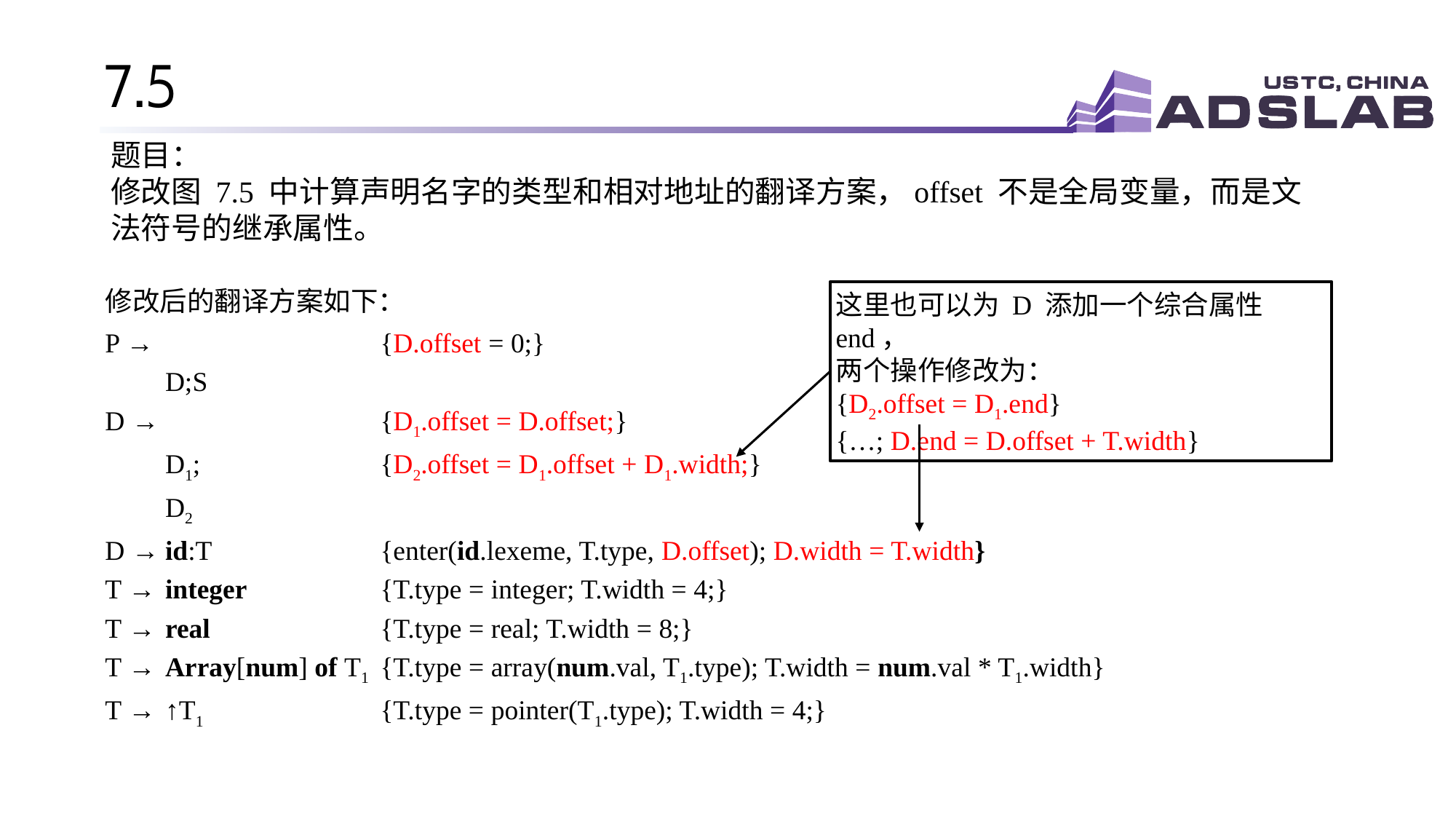

# 7.5
题目：
修改图 7.5 中计算声明名字的类型和相对地址的翻译方案，offset 不是全局变量，而是文法符号的继承属性。
修改后的翻译方案如下：
这里也可以为 D 添加一个综合属性 end，
两个操作修改为：
{D2.offset = D1.end}
{…; D.end = D.offset + T.width}
| P → |  | {D.offset = 0;} |
| --- | --- | --- |
|  | D;S |  |
| D → |  | {D1.offset = D.offset;} |
|  | D1; | {D2.offset = D1.offset + D1.width;} |
|  | D2 |  |
| D → | id:T | {enter(id.lexeme, T.type, D.offset); D.width = T.width} |
| T → | integer | {T.type = integer; T.width = 4;} |
| T → | real | {T.type = real; T.width = 8;} |
| T → | Array[num] of T1 | {T.type = array(num.val, T1.type); T.width = num.val \* T1.width} |
| T → | ↑T1 | {T.type = pointer(T1.type); T.width = 4;} |